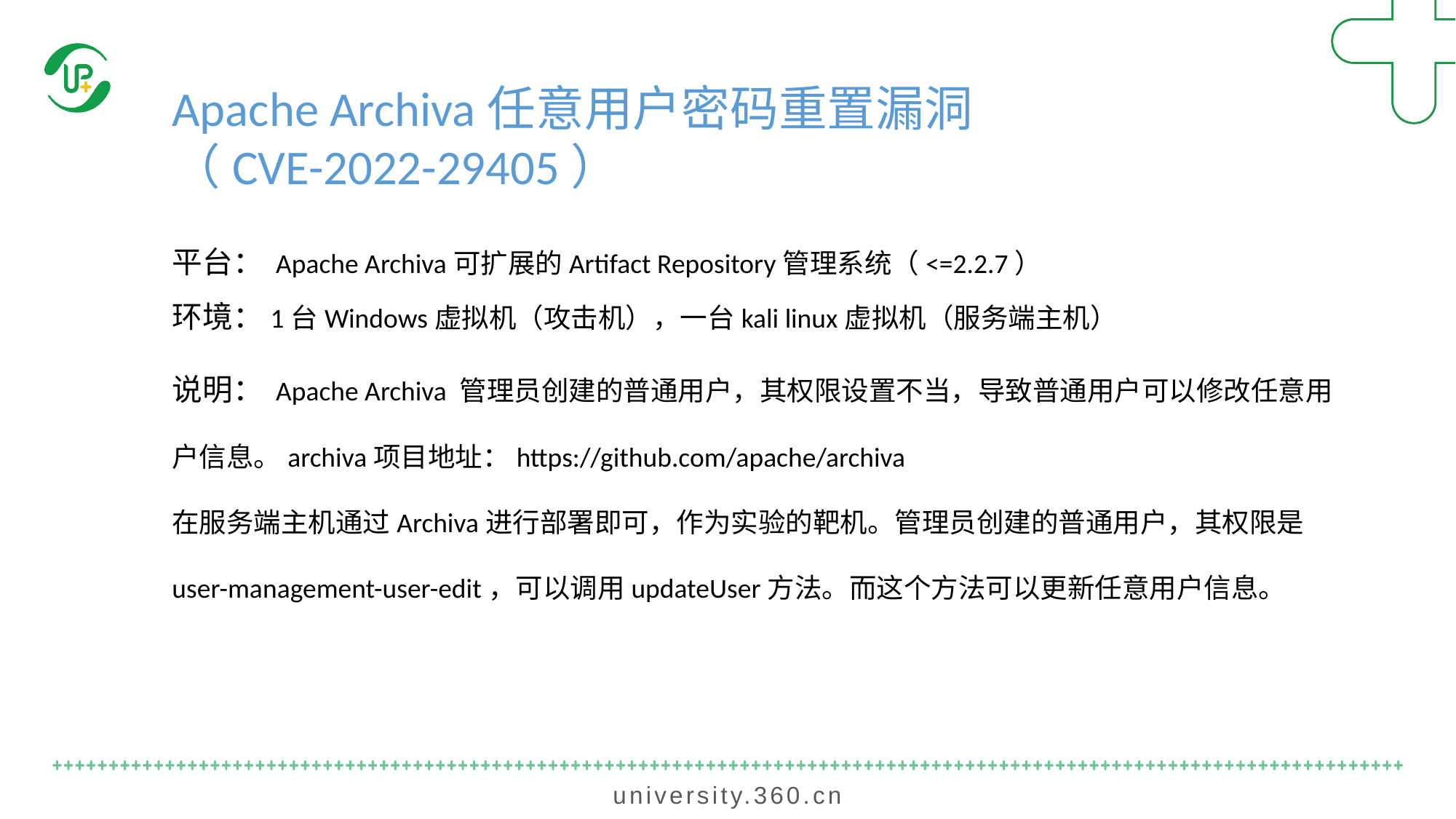

Apache Archiva任意用户密码重置漏洞
（CVE-2022-29405）
平台： Apache Archiva可扩展的Artifact Repository管理系统（<=2.2.7）
环境：1台Windows虚拟机（攻击机），一台kali linux虚拟机（服务端主机）
说明： Apache Archiva 管理员创建的普通用户，其权限设置不当，导致普通用户可以修改任意用户信息。archiva项目地址：https://github.com/apache/archiva
在服务端主机通过Archiva进行部署即可，作为实验的靶机。管理员创建的普通用户，其权限是user-management-user-edit，可以调用updateUser方法。而这个方法可以更新任意用户信息。